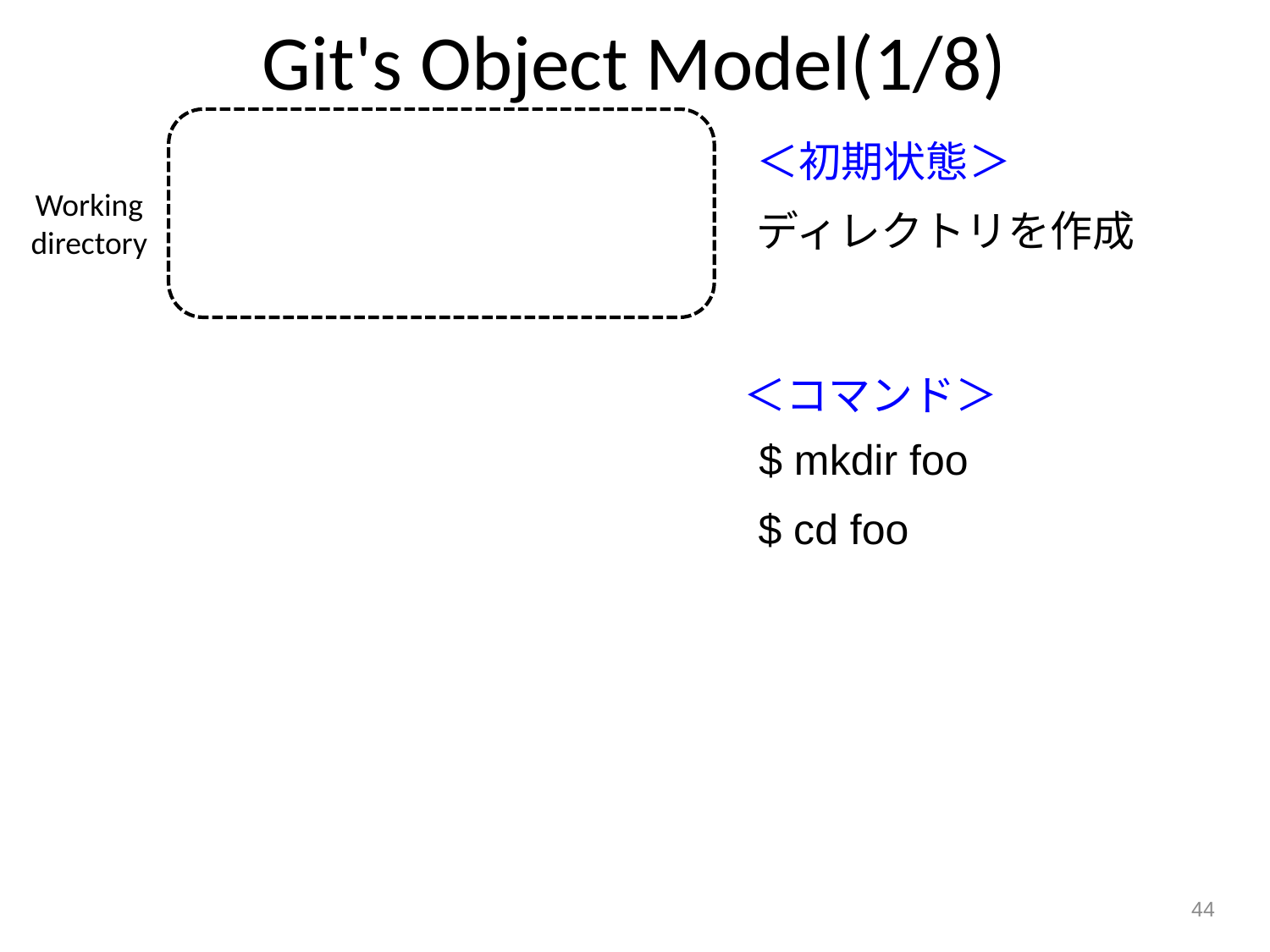

Git's Object Model(1/8)

＜初期状態＞
Working
directory
ディレクトリを作成
＜コマンド＞
$ mkdir foo
$ cd foo
44